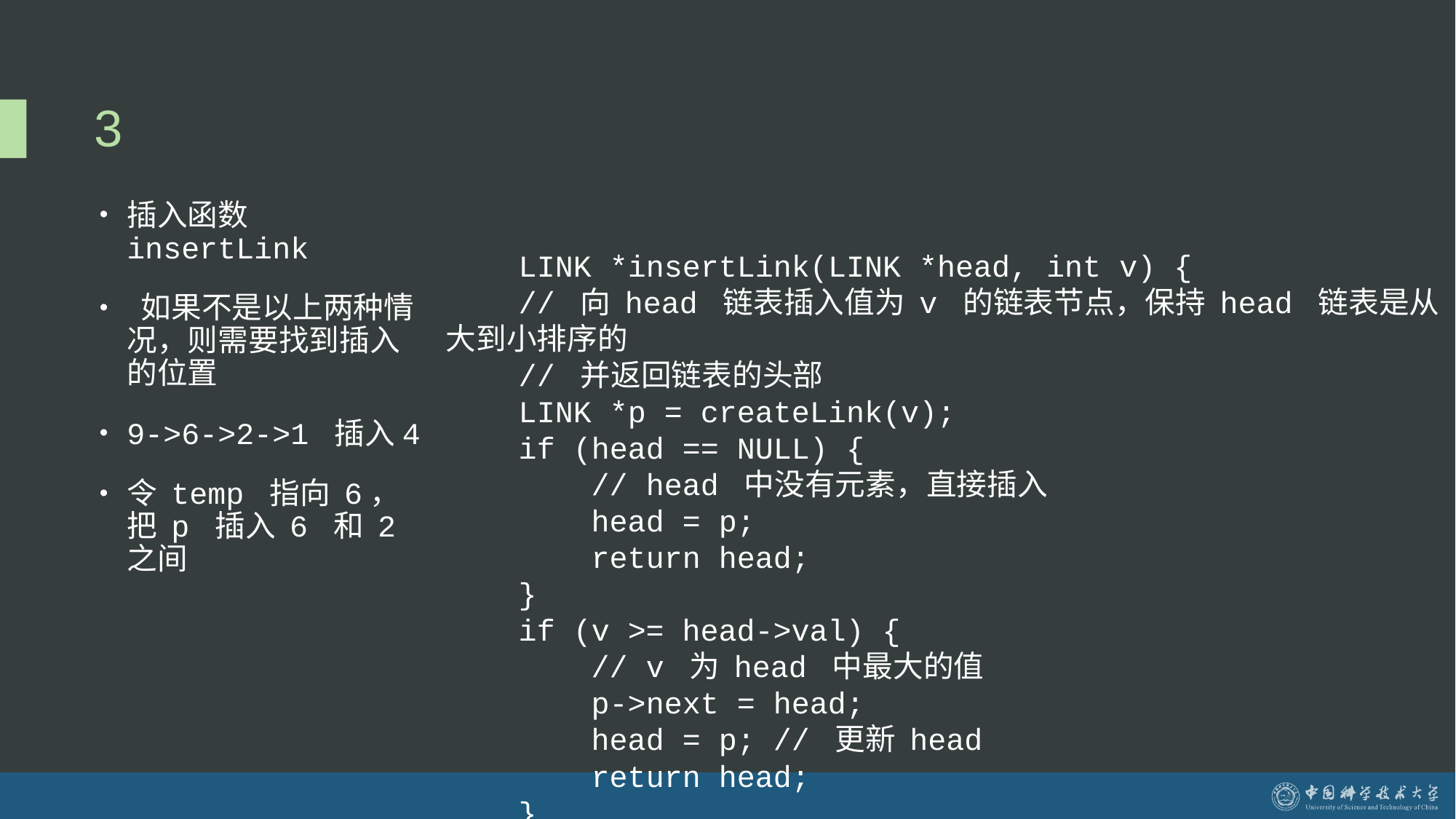

# 3
插入函数insertLink
 如果不是以上两种情况，则需要找到插入的位置
9->6->2->1 插入4
令 temp 指向 6，把 p 插入 6 和 2 之间

    LINK *insertLink(LINK *head, int v) {
    // 向 head 链表插入值为 v 的链表节点，保持 head 链表是从大到小排序的
    // 并返回链表的头部
    LINK *p = createLink(v);
    if (head == NULL) {
        // head 中没有元素，直接插入
        head = p;
        return head;
    }
    if (v >= head->val) {
        // v 为 head 中最大的值
        p->next = head;
        head = p; // 更新 head
        return head;
    }
    // 下一页续